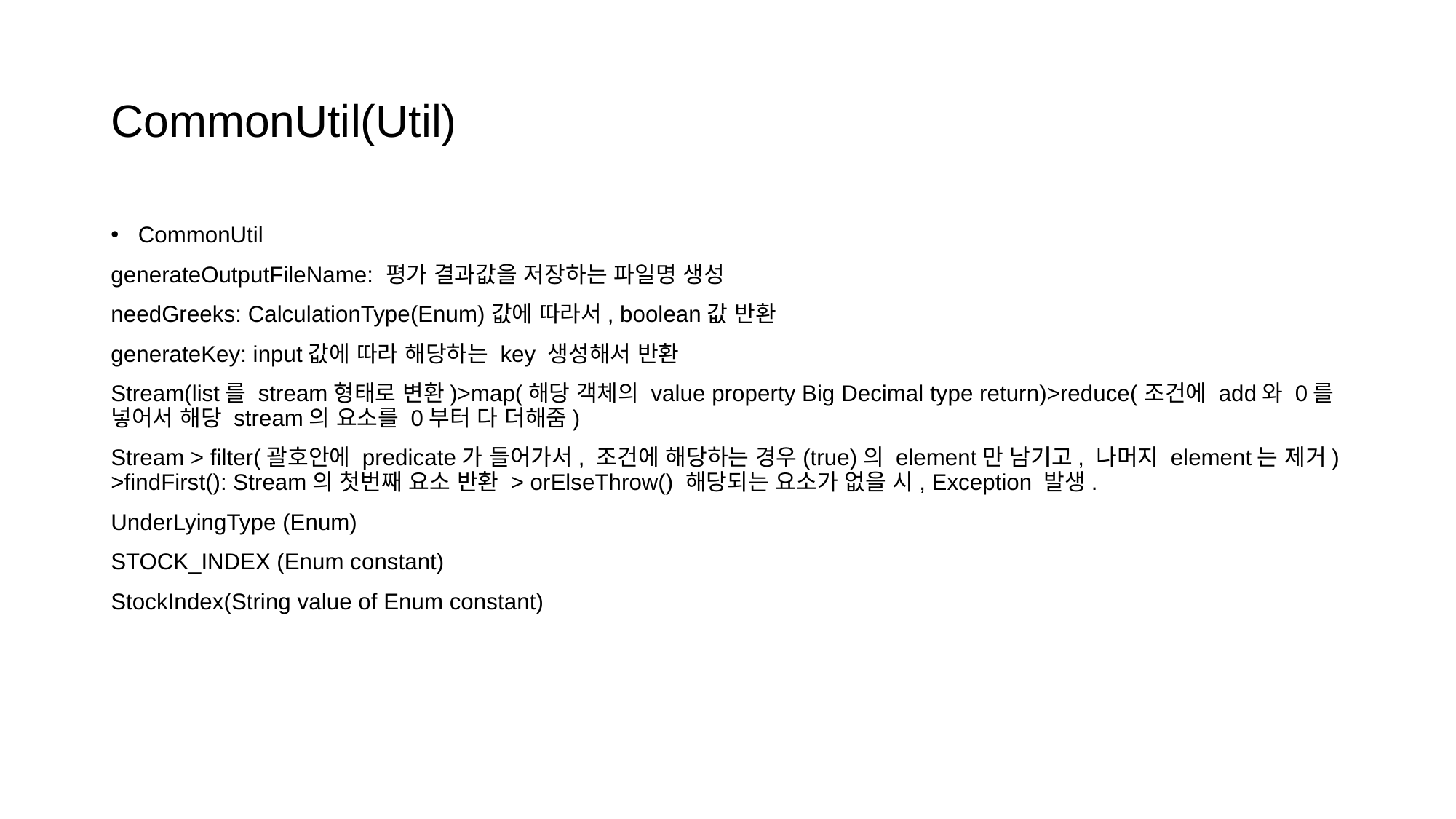

# CommonUtil(Util)
CommonUtil
generateOutputFileName: 평가 결과값을 저장하는 파일명 생성
needGreeks: CalculationType(Enum)값에 따라서, boolean값 반환
generateKey: input값에 따라 해당하는 key 생성해서 반환
Stream(list를 stream형태로 변환)>map(해당 객체의 value property Big Decimal type return)>reduce(조건에 add와 0를 넣어서 해당 stream의 요소를 0부터 다 더해줌)
Stream > filter(괄호안에 predicate가 들어가서, 조건에 해당하는 경우(true)의 element만 남기고, 나머지 element는 제거) >findFirst(): Stream의 첫번째 요소 반환 > orElseThrow() 해당되는 요소가 없을 시, Exception 발생.
UnderLyingType (Enum)
STOCK_INDEX (Enum constant)
StockIndex(String value of Enum constant)